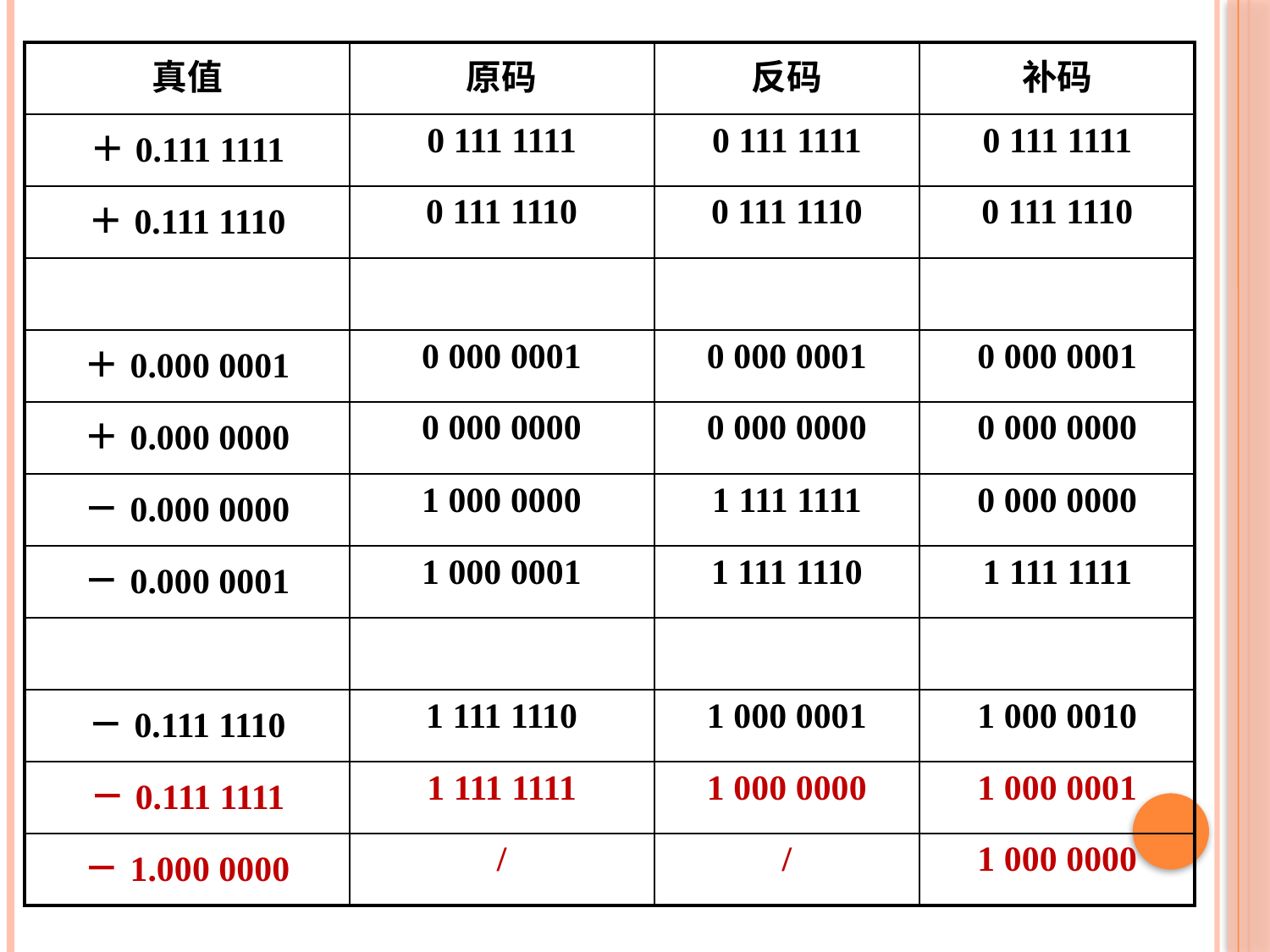

| 真值 | 原码 | 反码 | 补码 |
| --- | --- | --- | --- |
| ＋0.111 1111 | 0 111 1111 | 0 111 1111 | 0 111 1111 |
| ＋0.111 1110 | 0 111 1110 | 0 111 1110 | 0 111 1110 |
|  |  |  |  |
| ＋0.000 0001 | 0 000 0001 | 0 000 0001 | 0 000 0001 |
| ＋0.000 0000 | 0 000 0000 | 0 000 0000 | 0 000 0000 |
| －0.000 0000 | 1 000 0000 | 1 111 1111 | 0 000 0000 |
| －0.000 0001 | 1 000 0001 | 1 111 1110 | 1 111 1111 |
|  |  |  |  |
| －0.111 1110 | 1 111 1110 | 1 000 0001 | 1 000 0010 |
| －0.111 1111 | 1 111 1111 | 1 000 0000 | 1 000 0001 |
| －1.000 0000 | / | / | 1 000 0000 |